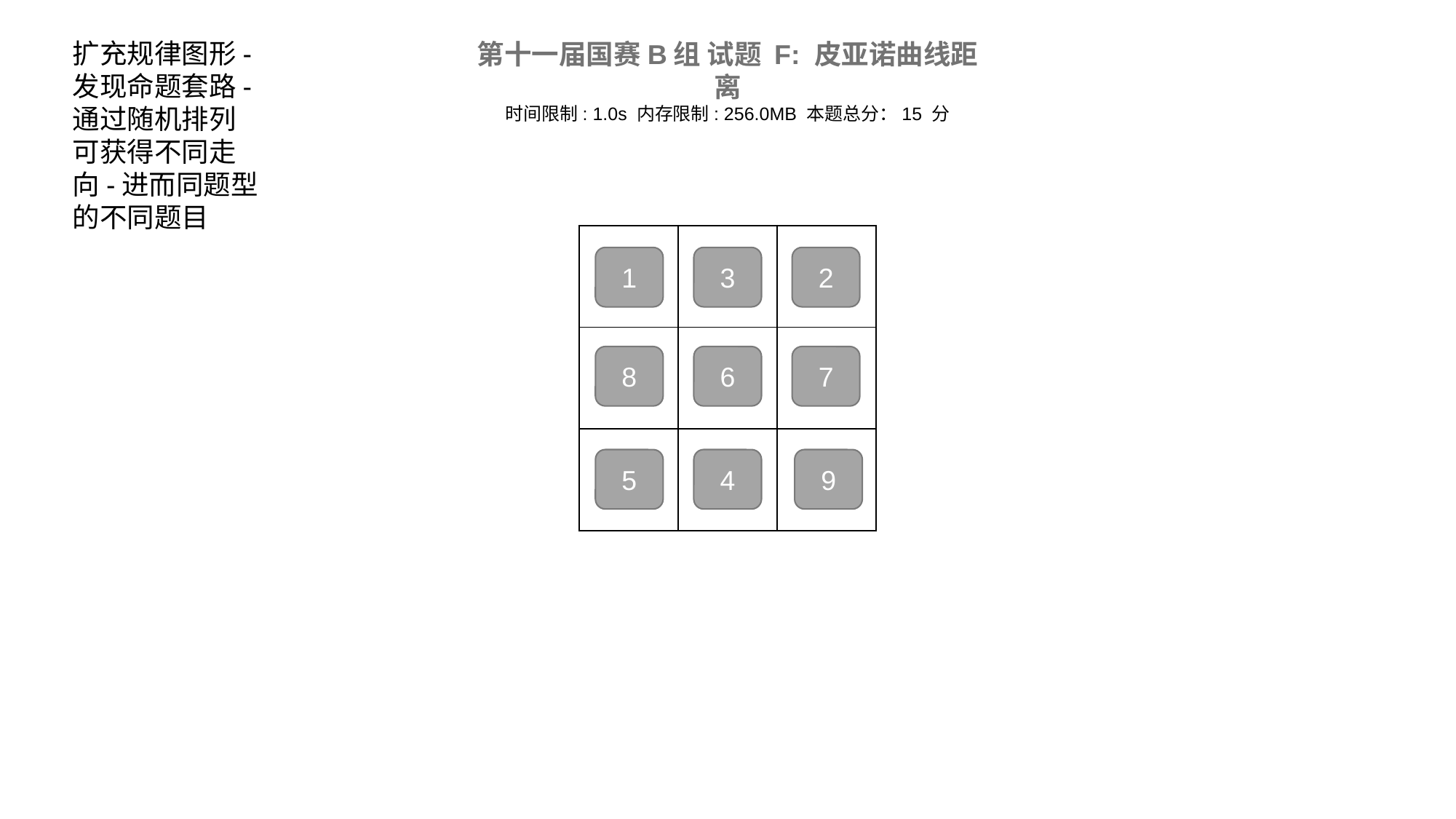

扩充规律图形-
发现命题套路-
通过随机排列可获得不同走向-进而同题型的不同题目
第十一届国赛B组 试题 F: 皮亚诺曲线距离
时间限制: 1.0s 内存限制: 256.0MB 本题总分：15 分
|  |  |  |
| --- | --- | --- |
|  |  |  |
|  |  |  |
1
3
2
8
6
7
5
4
9